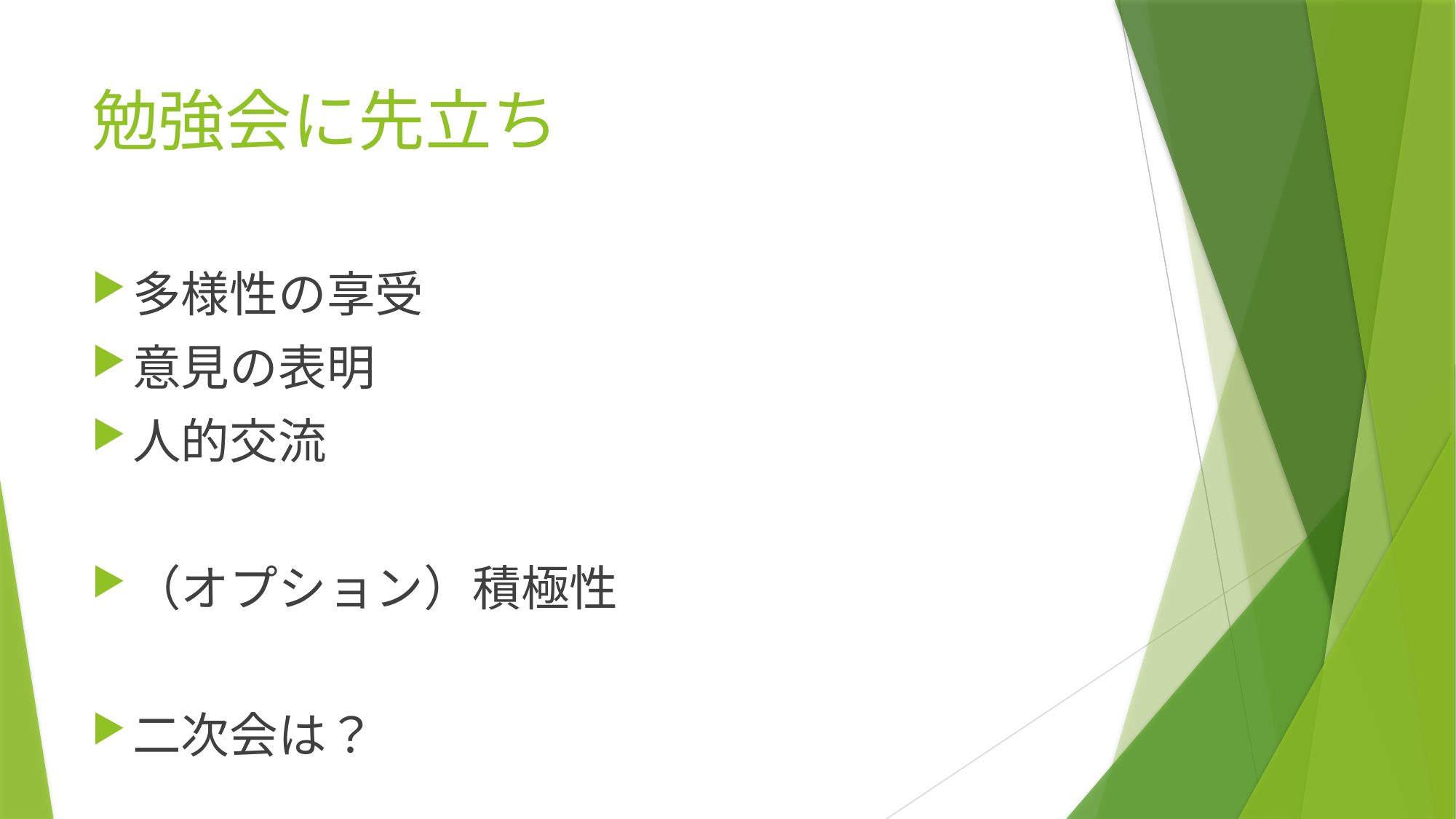

# 勉強会に先立ち
多様性の享受
意見の表明
人的交流

（オプション）積極性

二次会は？